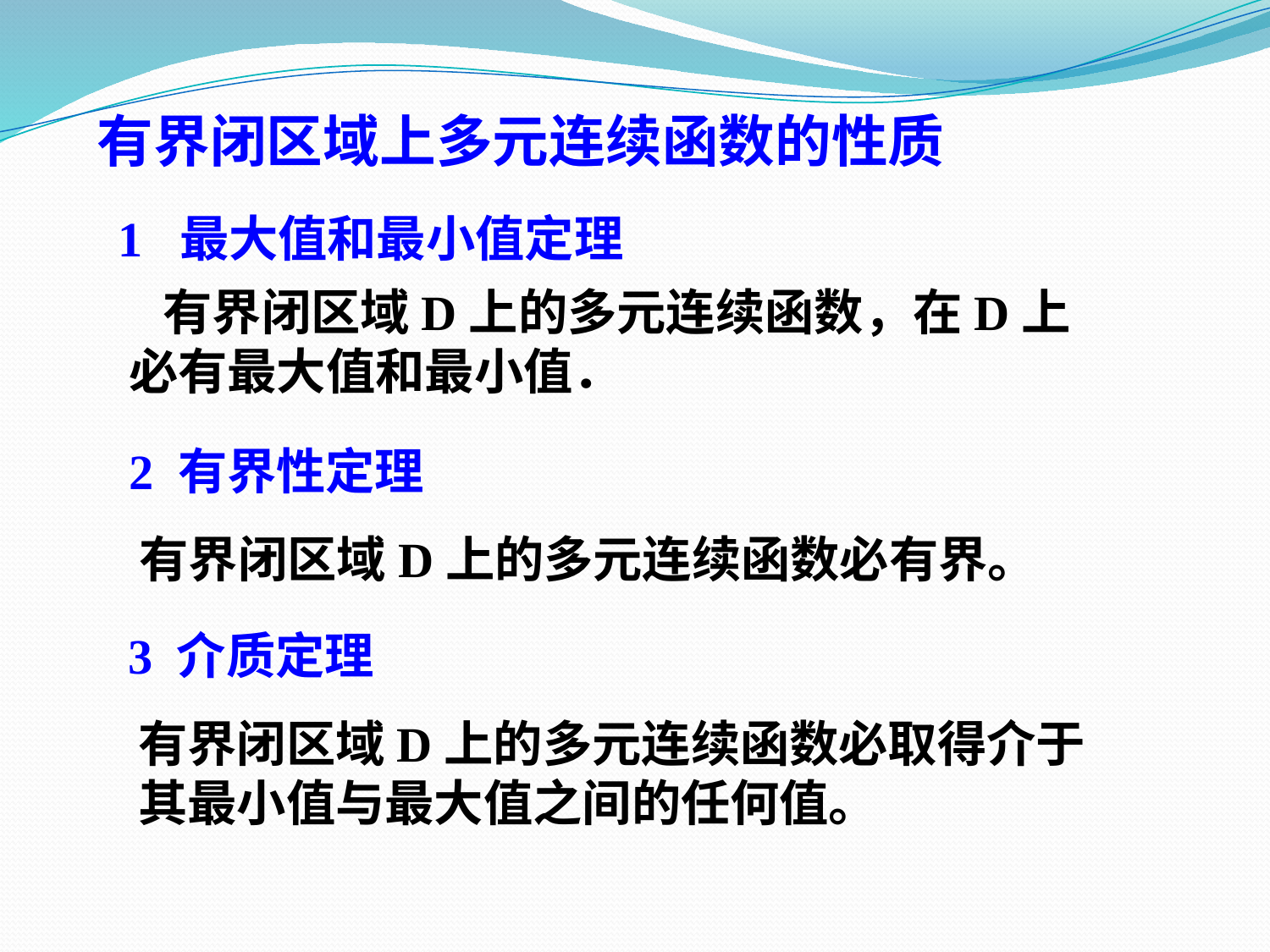

有界闭区域上多元连续函数的性质
1  最大值和最小值定理
  有界闭区域D上的多元连续函数，在D上必有最大值和最小值．
2 有界性定理
有界闭区域D上的多元连续函数必有界。
3 介质定理
有界闭区域D上的多元连续函数必取得介于其最小值与最大值之间的任何值。